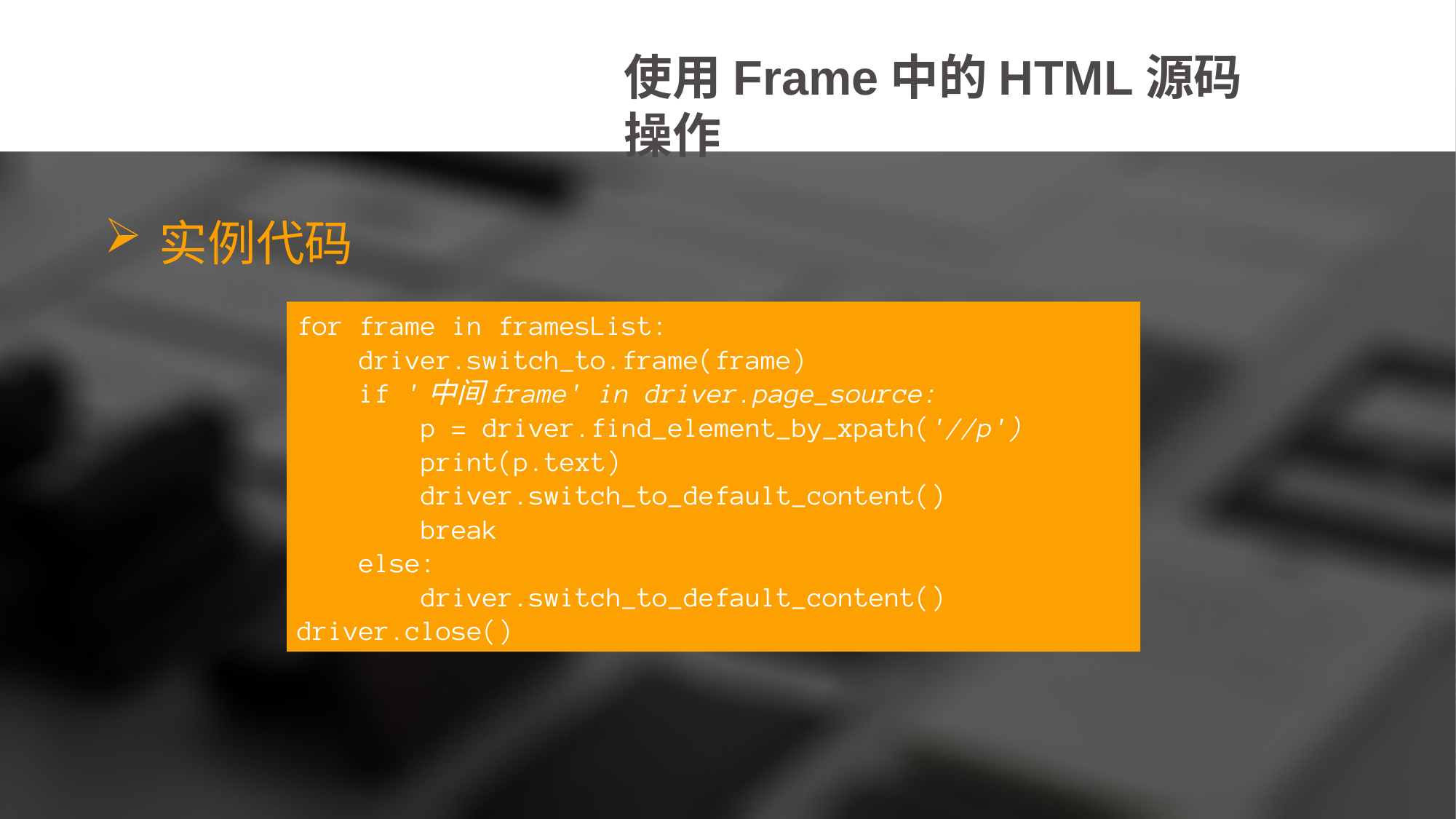

使用Frame中的HTML源码操作
实例代码
for frame in framesList:
    driver.switch_to.frame(frame)
    if '中间frame' in driver.page_source:
        p = driver.find_element_by_xpath('//p')
        print(p.text)
        driver.switch_to_default_content()
        break
    else:
        driver.switch_to_default_content()
driver.close()